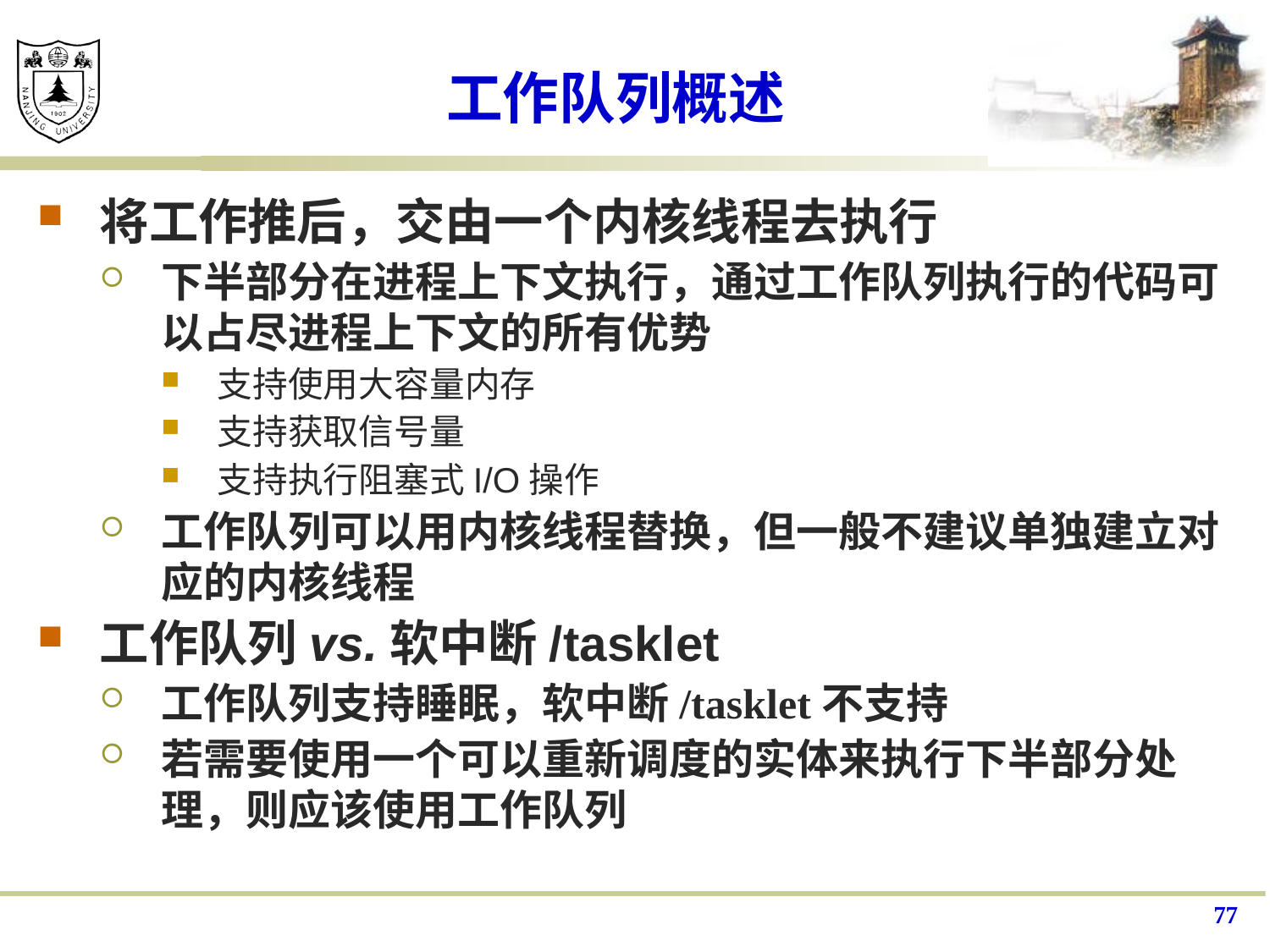

# 工作队列概述
将工作推后，交由一个内核线程去执行
下半部分在进程上下文执行，通过工作队列执行的代码可以占尽进程上下文的所有优势
支持使用大容量内存
支持获取信号量
支持执行阻塞式I/O操作
工作队列可以用内核线程替换，但一般不建议单独建立对应的内核线程
工作队列vs.软中断/tasklet
工作队列支持睡眠，软中断/tasklet不支持
若需要使用一个可以重新调度的实体来执行下半部分处理，则应该使用工作队列
77